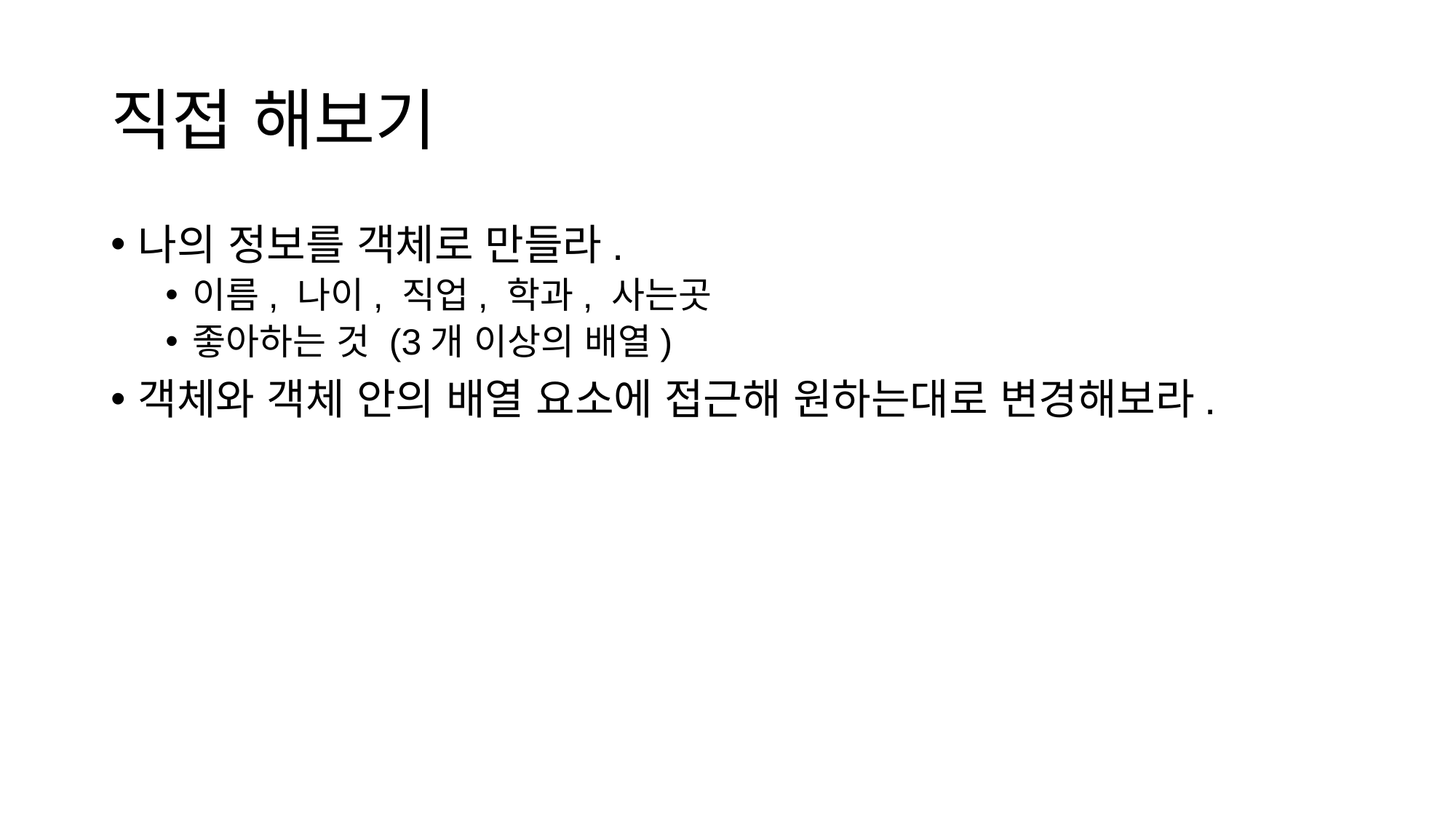

# 직접 해보기
나의 정보를 객체로 만들라.
이름, 나이, 직업, 학과, 사는곳
좋아하는 것 (3개 이상의 배열)
객체와 객체 안의 배열 요소에 접근해 원하는대로 변경해보라.